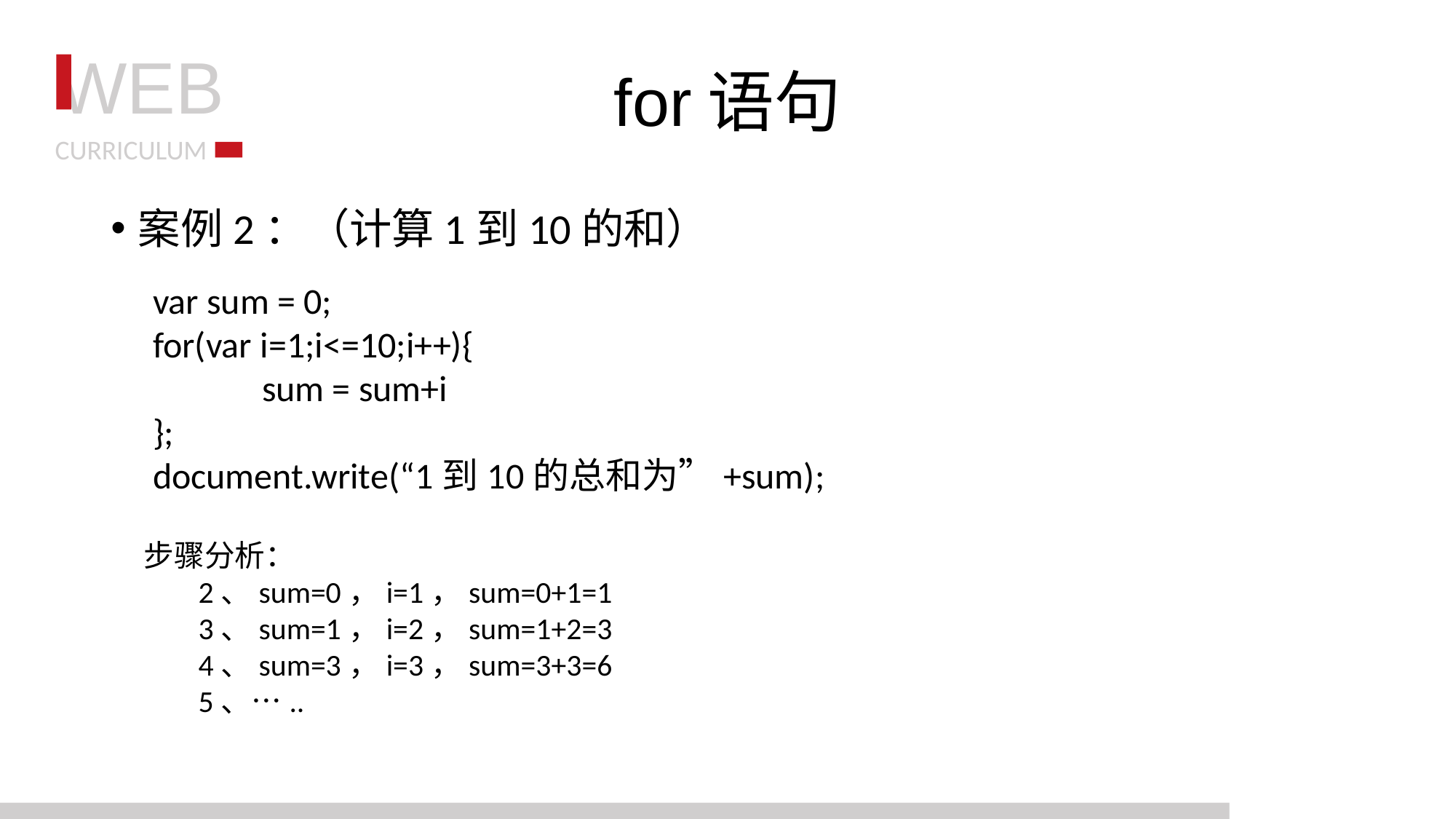

# for语句
案例2：（计算1到10的和）

var sum = 0;
for(var i=1;i<=10;i++){
	sum = sum+i
};
document.write(“1到10的总和为”+sum);
步骤分析：
2、sum=0，i=1，sum=0+1=1
3、sum=1，i=2，sum=1+2=3
4、sum=3，i=3，sum=3+3=6
5、…..